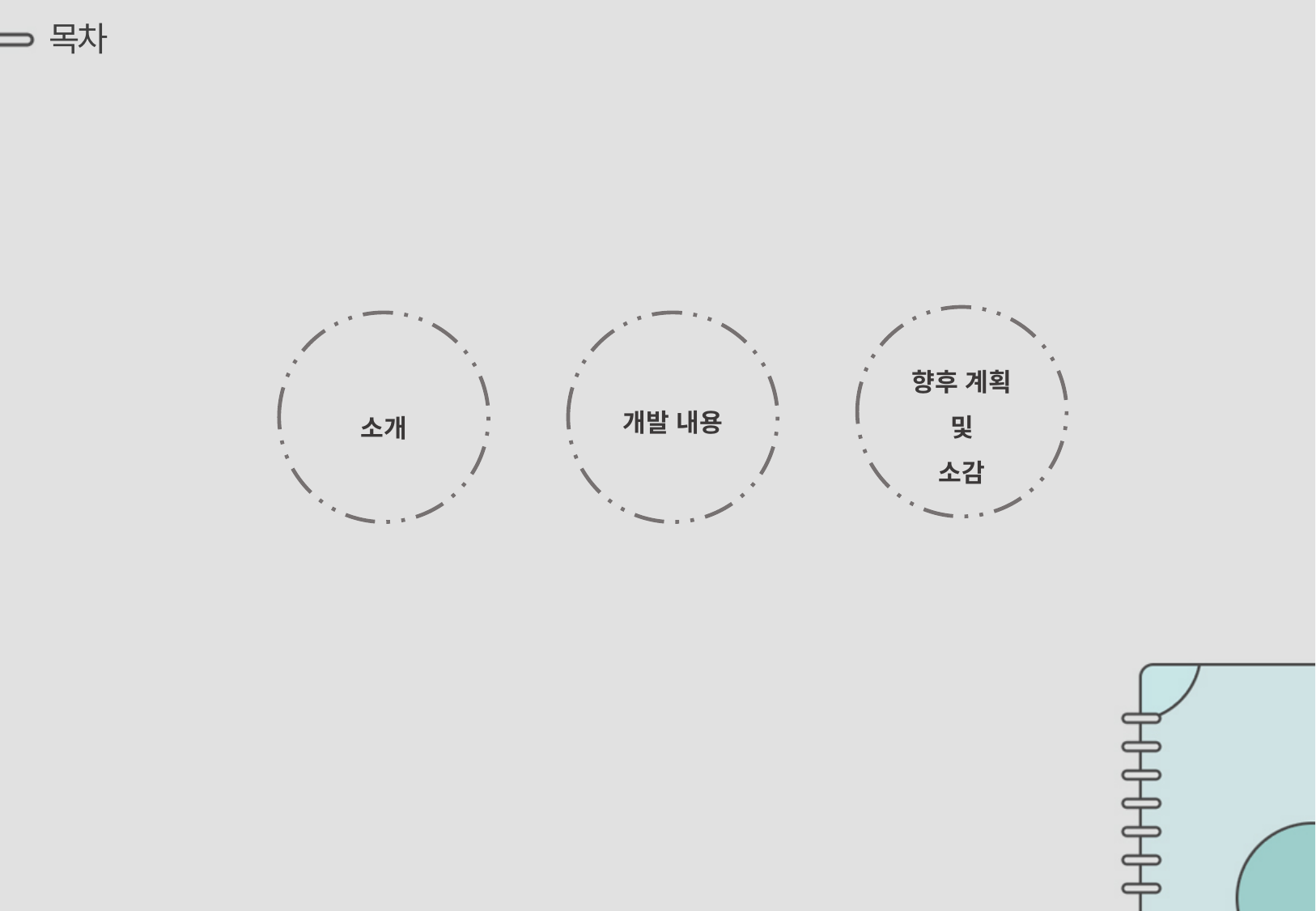

목차

향후 계획
및
소감
개발 내용
소개